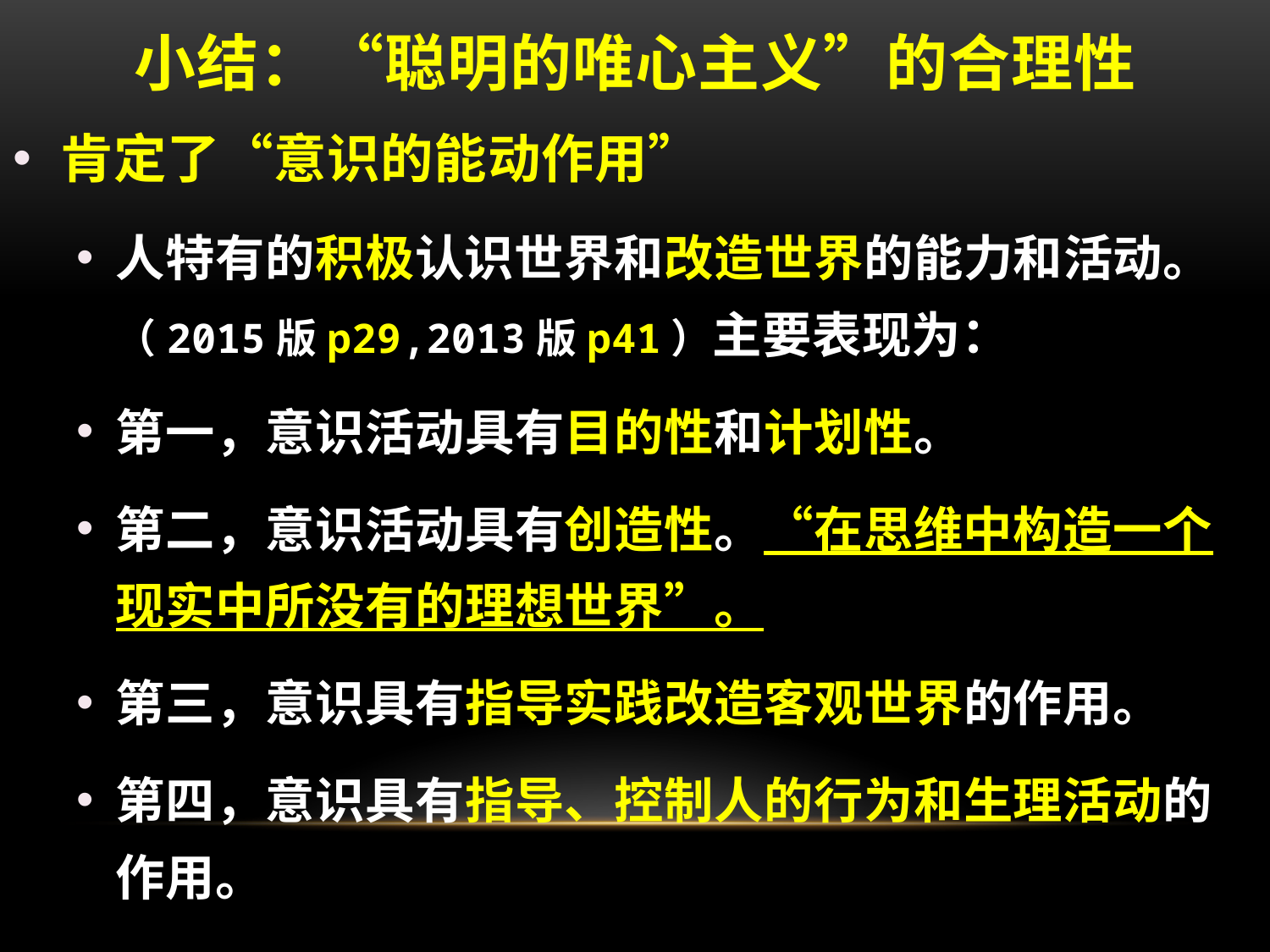

# 小结：“聪明的唯心主义”的合理性
肯定了“意识的能动作用”
人特有的积极认识世界和改造世界的能力和活动。（2015版p29,2013版p41）主要表现为：
第一，意识活动具有目的性和计划性。
第二，意识活动具有创造性。“在思维中构造一个现实中所没有的理想世界”。
第三，意识具有指导实践改造客观世界的作用。
第四，意识具有指导、控制人的行为和生理活动的作用。